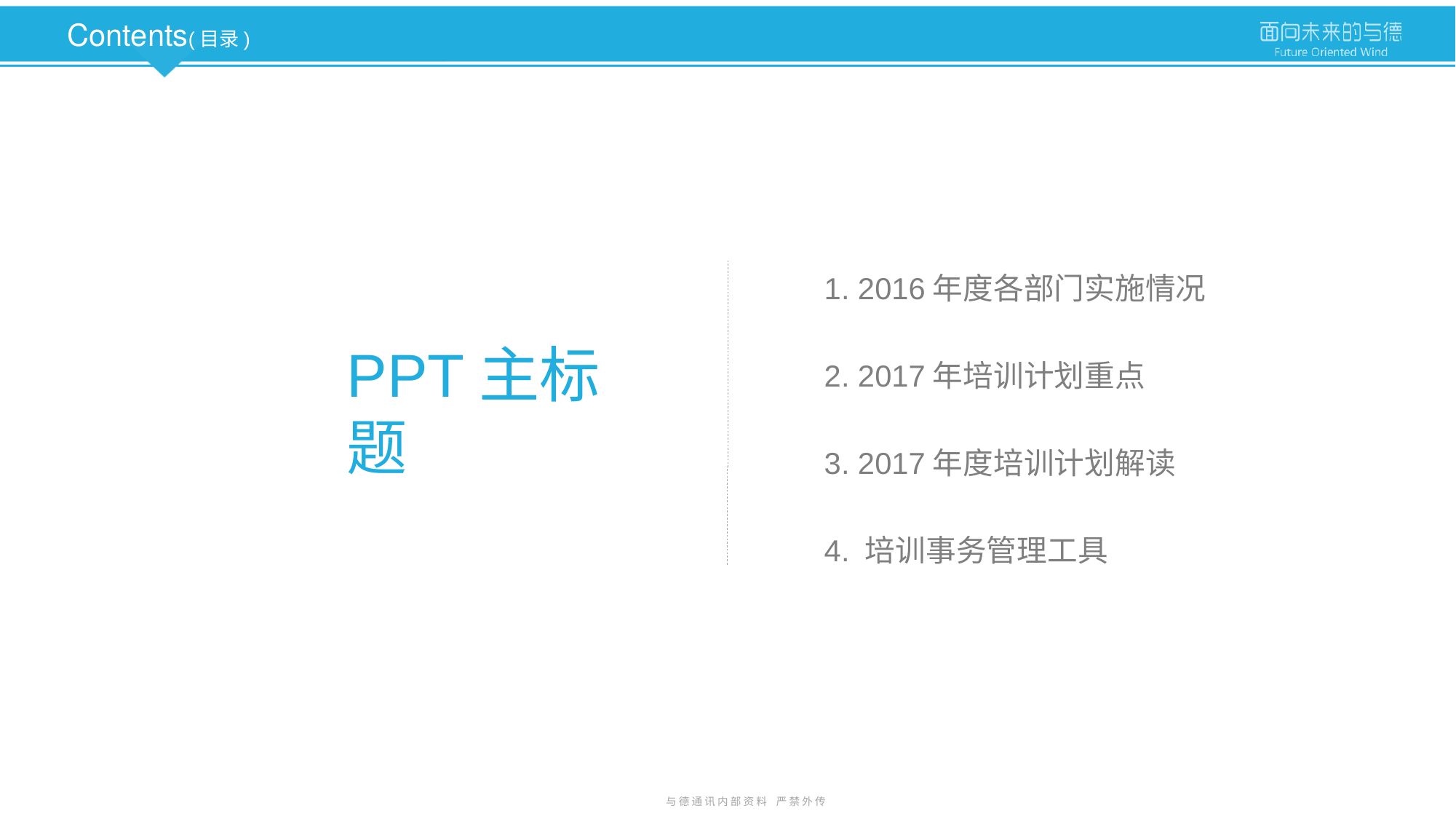

Contents(目录)
1. 2016年度各部门实施情况

2. 2017年培训计划重点

3. 2017年度培训计划解读

4. 培训事务管理工具

PPT主标题